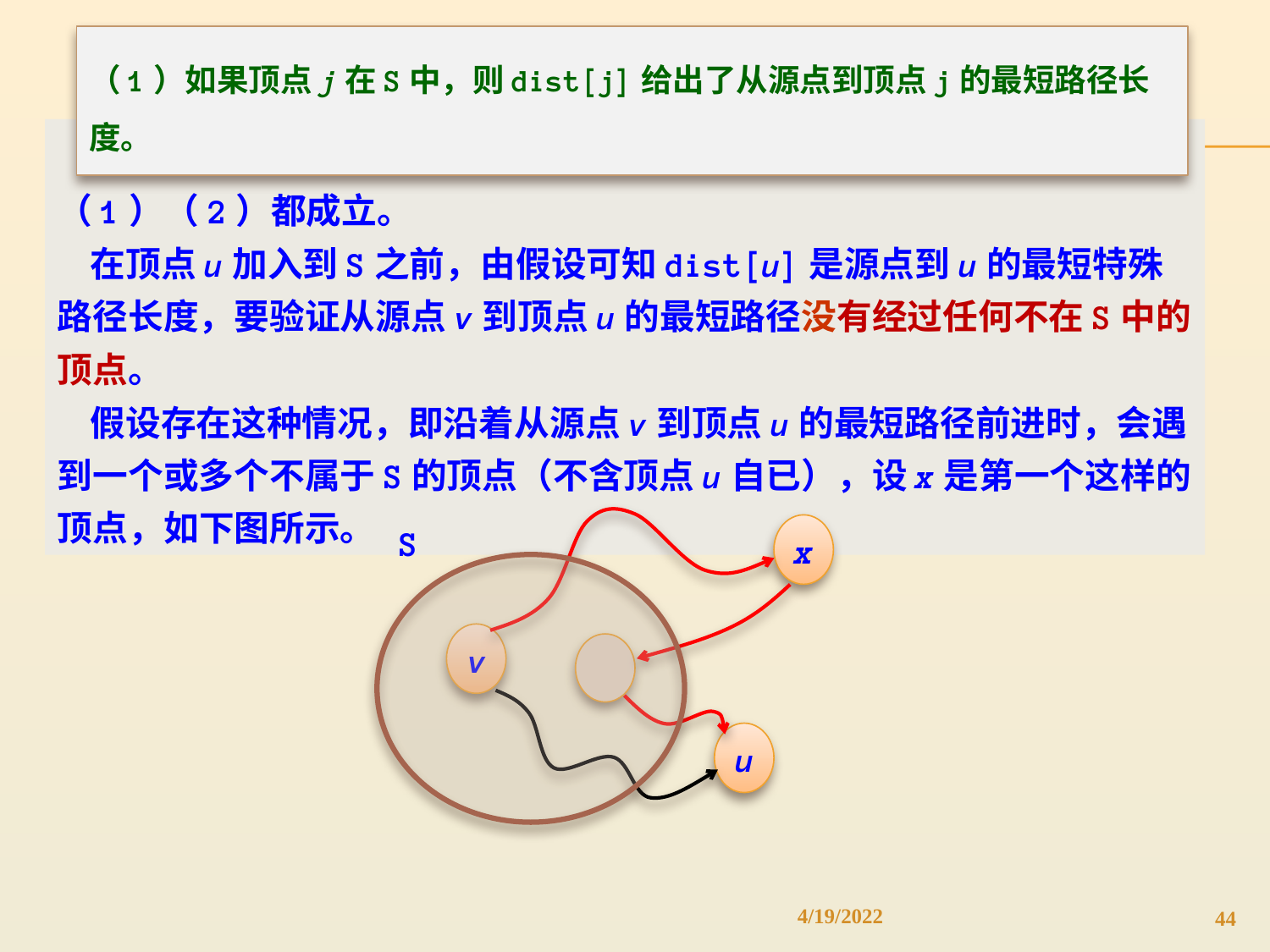

（1）如果顶点j在S中，则dist[j]给出了从源点到顶点j的最短路径长度。
 　归纳假设：在添加顶点u之前，已经存在于S中的每个顶点，结论（1）（2）都成立。
   在顶点u加入到S之前，由假设可知dist[u]是源点到u的最短特殊路径长度，要验证从源点v到顶点u的最短路径没有经过任何不在S中的顶点。
   假设存在这种情况，即沿着从源点v到顶点u的最短路径前进时，会遇到一个或多个不属于S的顶点（不含顶点u自已），设x是第一个这样的顶点，如下图所示。

S
x

v

u
4/19/2022
44